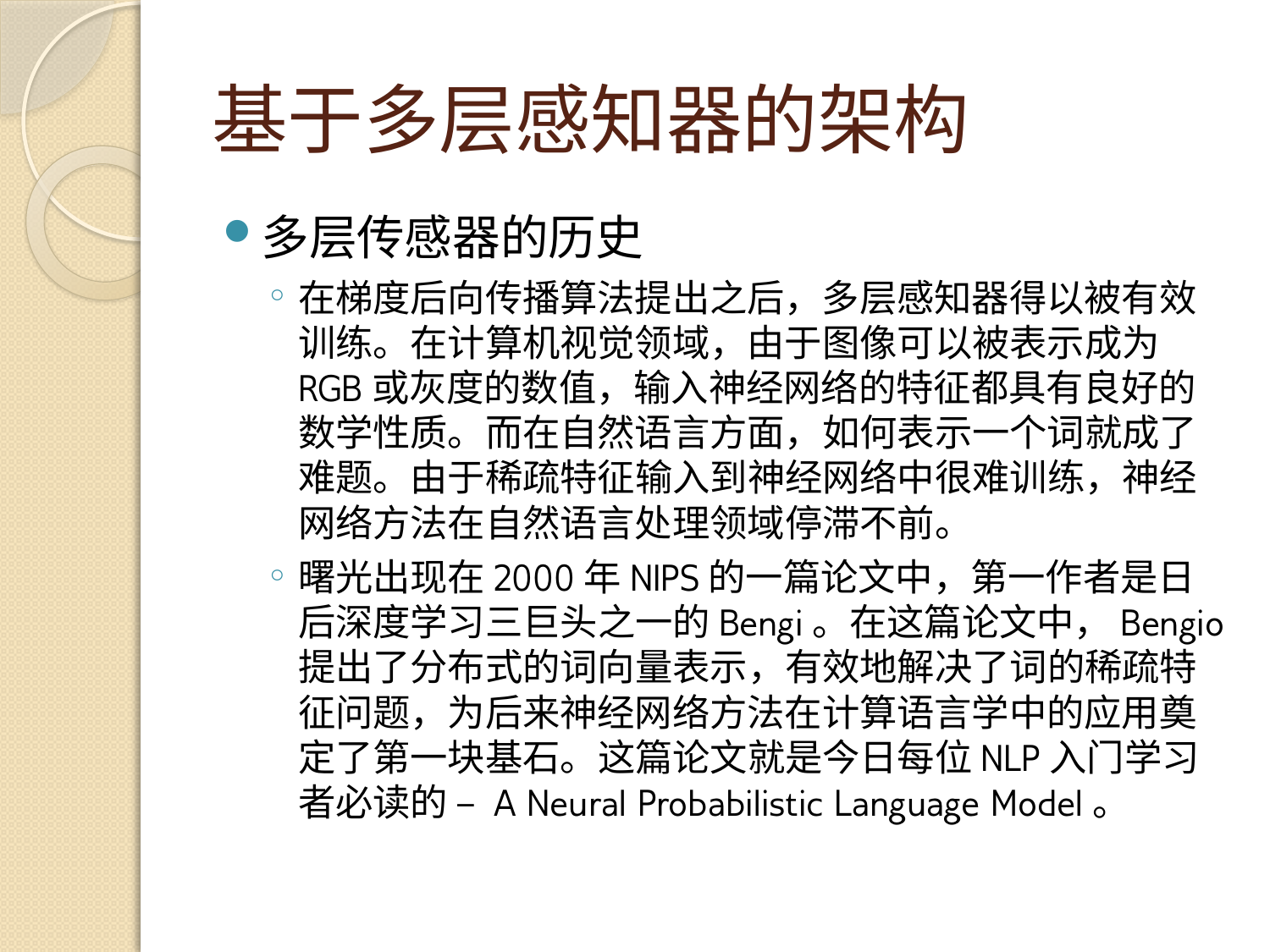

# 基于多层感知器的架构
多层传感器的历史
在梯度后向传播算法提出之后，多层感知器得以被有效训练。在计算机视觉领域，由于图像可以被表示成为RGB或灰度的数值，输入神经网络的特征都具有良好的数学性质。而在自然语言方面，如何表示一个词就成了难题。由于稀疏特征输入到神经网络中很难训练，神经网络方法在自然语言处理领域停滞不前。
曙光出现在2000年NIPS的一篇论文中，第一作者是日后深度学习三巨头之一的Bengi。在这篇论文中，Bengio提出了分布式的词向量表示，有效地解决了词的稀疏特征问题，为后来神经网络方法在计算语言学中的应用奠定了第一块基石。这篇论文就是今日每位NLP入门学习者必读的 – A Neural Probabilistic Language Model。